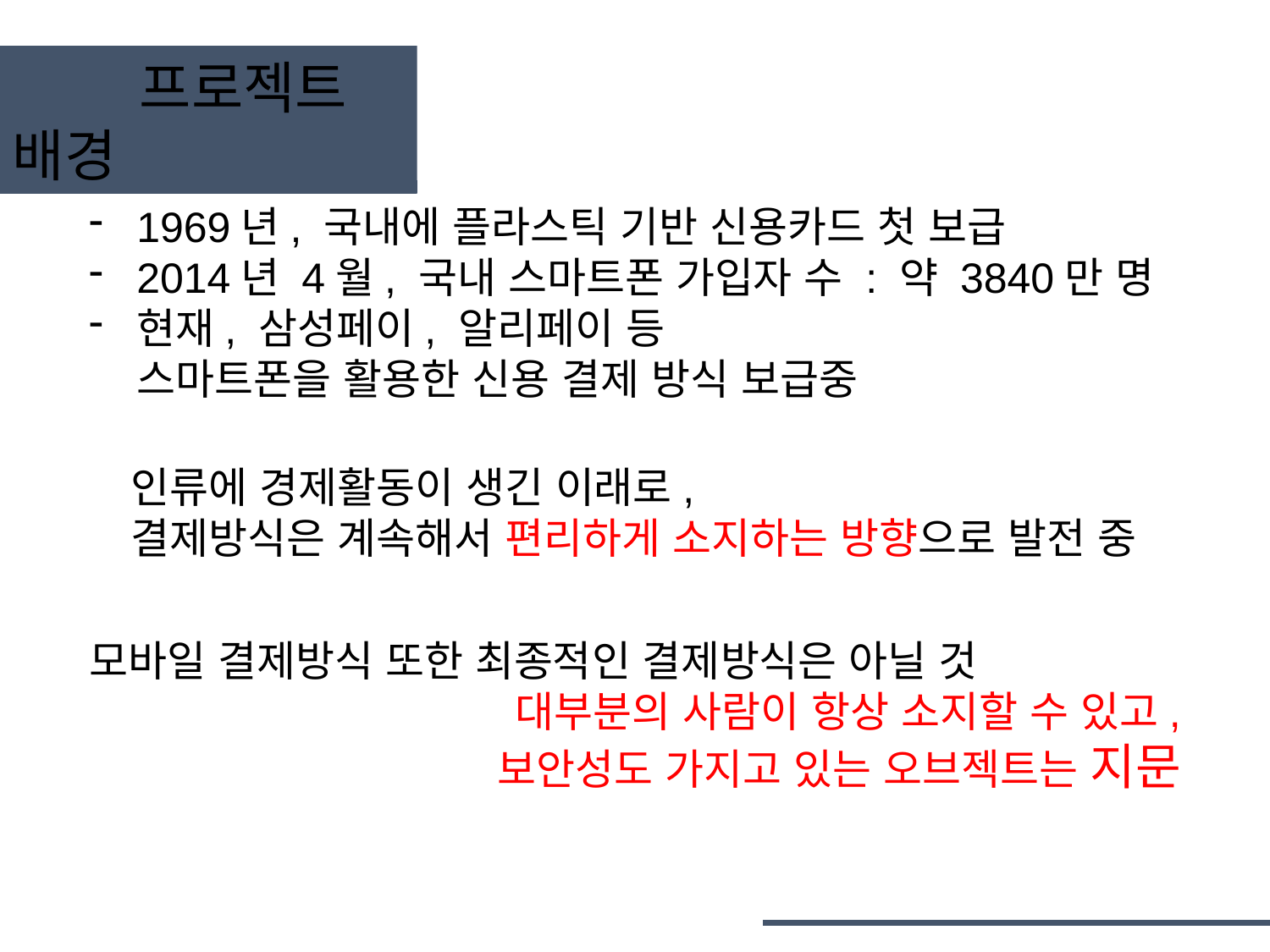

프로젝트 배경
1969년, 국내에 플라스틱 기반 신용카드 첫 보급
2014년 4월, 국내 스마트폰 가입자 수 : 약 3840만 명
현재, 삼성페이, 알리페이 등
스마트폰을 활용한 신용 결제 방식 보급중
인류에 경제활동이 생긴 이래로,
결제방식은 계속해서 편리하게 소지하는 방향으로 발전 중
모바일 결제방식 또한 최종적인 결제방식은 아닐 것
대부분의 사람이 항상 소지할 수 있고,
보안성도 가지고 있는 오브젝트는 지문